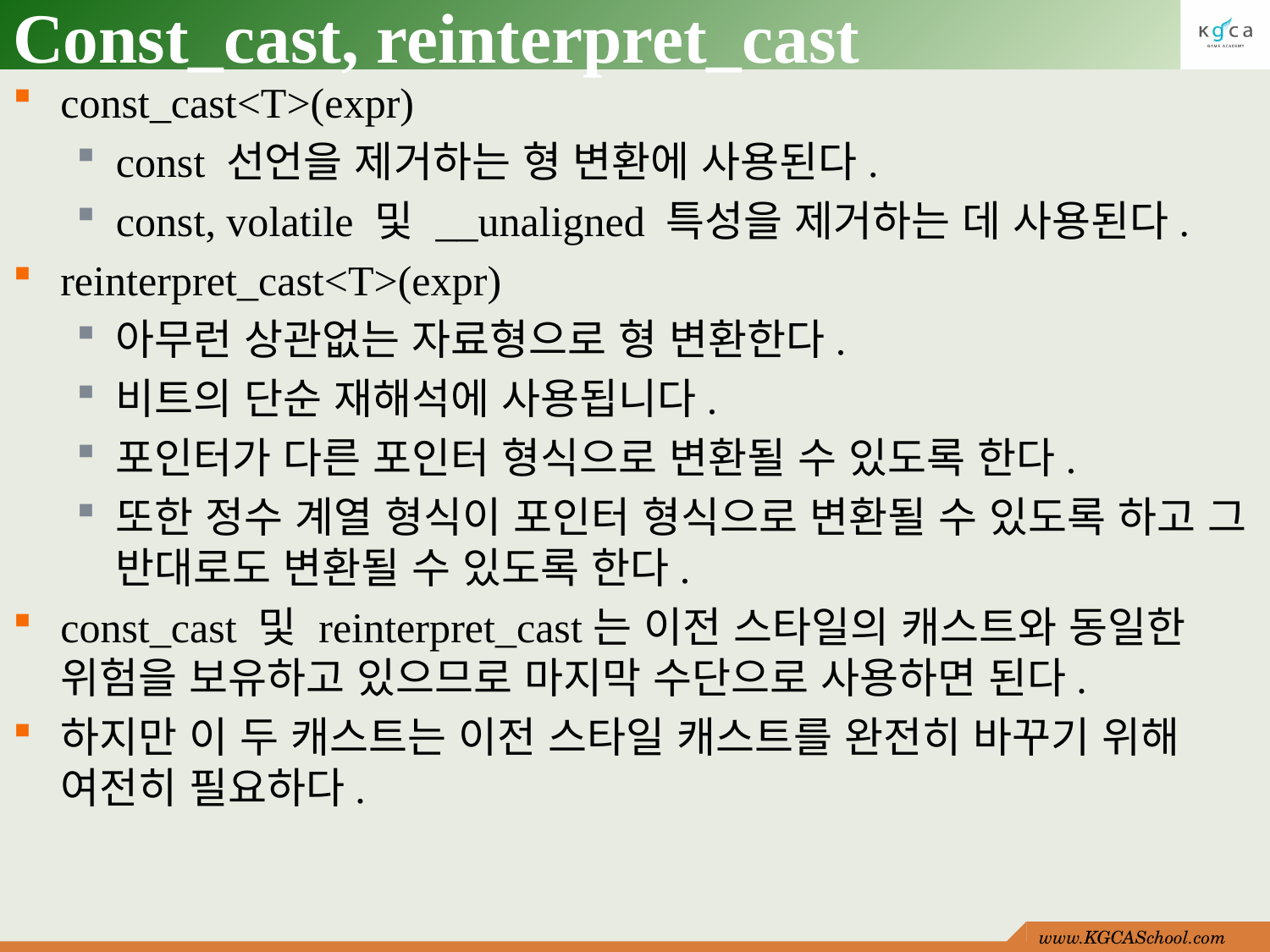

# Const_cast, reinterpret_cast
const_cast<T>(expr)
const 선언을 제거하는 형 변환에 사용된다.
const, volatile 및 __unaligned 특성을 제거하는 데 사용된다.
reinterpret_cast<T>(expr)
아무런 상관없는 자료형으로 형 변환한다.
비트의 단순 재해석에 사용됩니다.
포인터가 다른 포인터 형식으로 변환될 수 있도록 한다.
또한 정수 계열 형식이 포인터 형식으로 변환될 수 있도록 하고 그 반대로도 변환될 수 있도록 한다.
const_cast 및 reinterpret_cast는 이전 스타일의 캐스트와 동일한 위험을 보유하고 있으므로 마지막 수단으로 사용하면 된다.
하지만 이 두 캐스트는 이전 스타일 캐스트를 완전히 바꾸기 위해 여전히 필요하다.